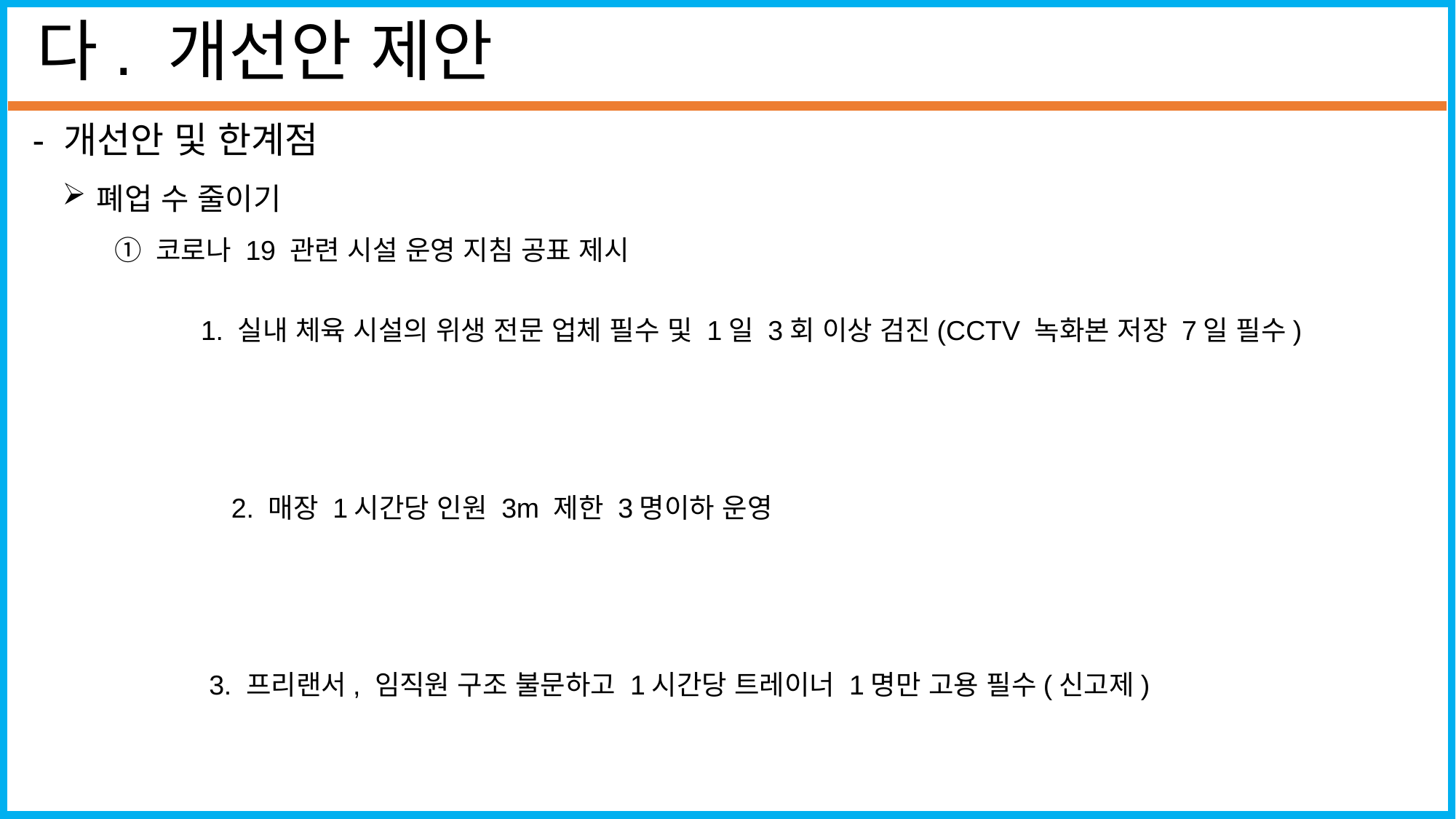

다. 개선안 제안
- 개선안 및 한계점
폐업 수 줄이기
① 코로나 19 관련 시설 운영 지침 공표 제시
1. 실내 체육 시설의 위생 전문 업체 필수 및 1일 3회 이상 검진(CCTV 녹화본 저장 7일 필수)
2. 매장 1시간당 인원 3m 제한 3명이하 운영
3. 프리랜서, 임직원 구조 불문하고 1시간당 트레이너 1명만 고용 필수(신고제)